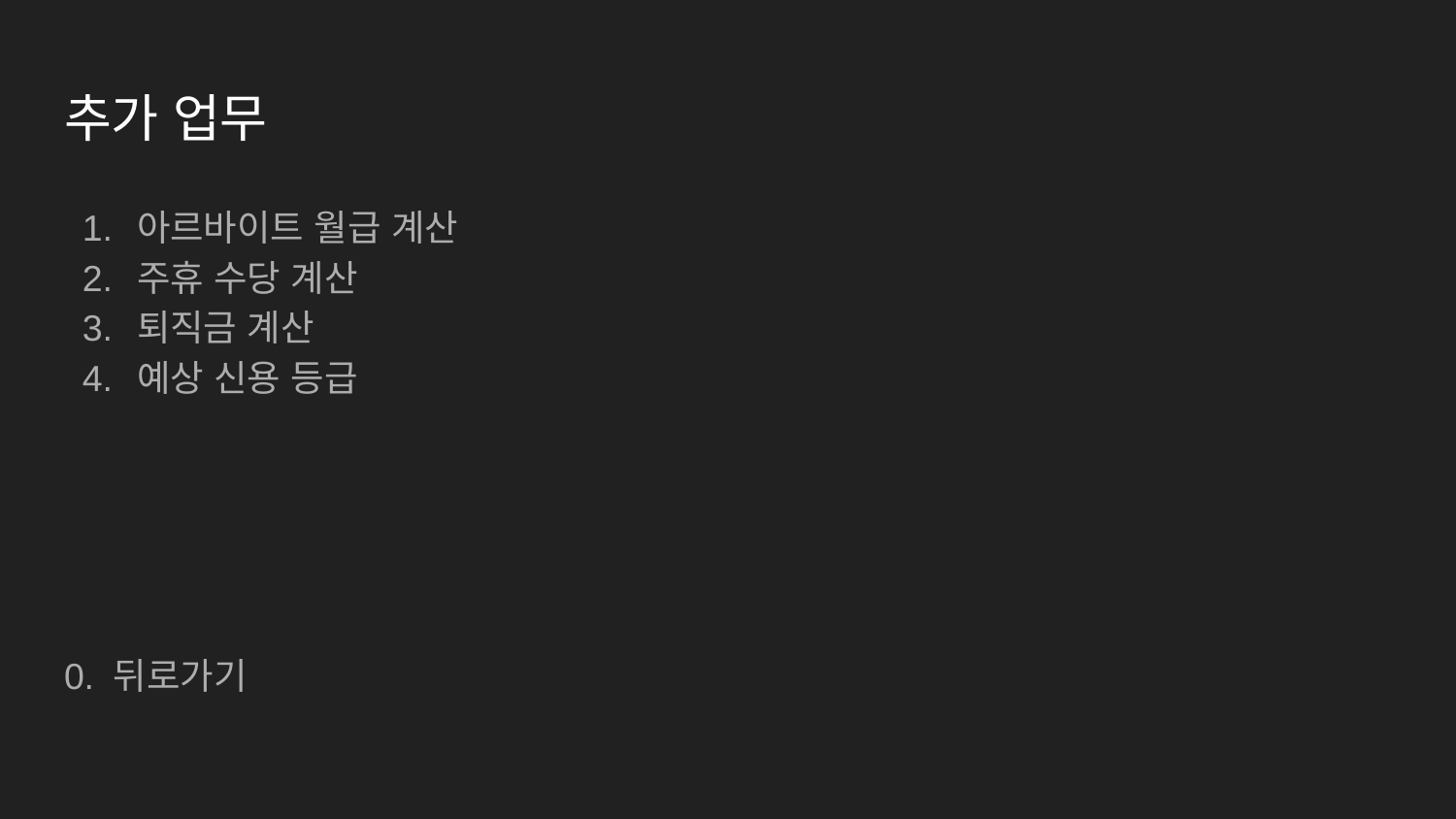

# 추가 업무
아르바이트 월급 계산
주휴 수당 계산
퇴직금 계산
예상 신용 등급

0. 뒤로가기